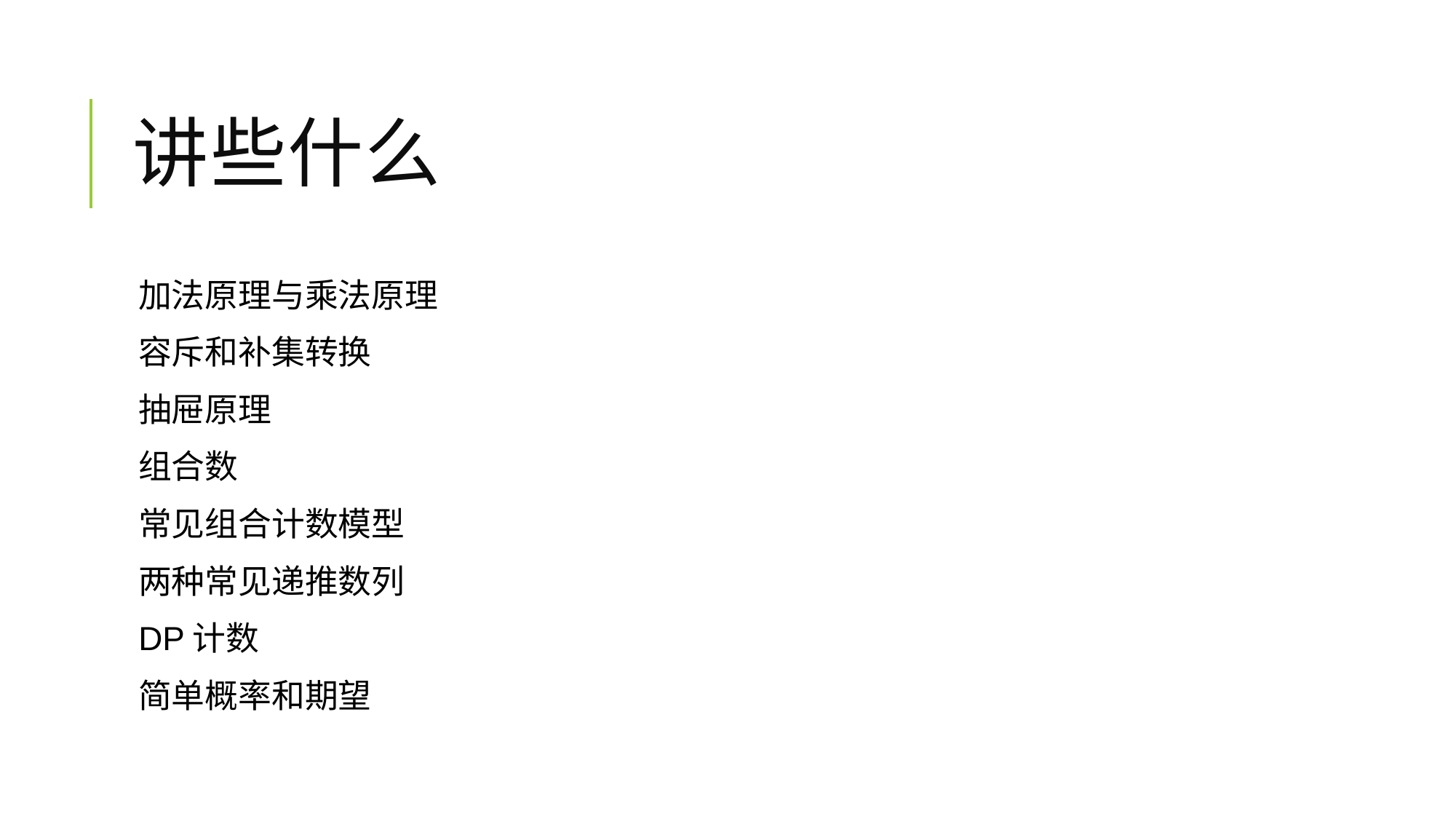

# 讲些什么
加法原理与乘法原理
容斥和补集转换
抽屉原理
组合数
常见组合计数模型
两种常见递推数列
DP计数
简单概率和期望